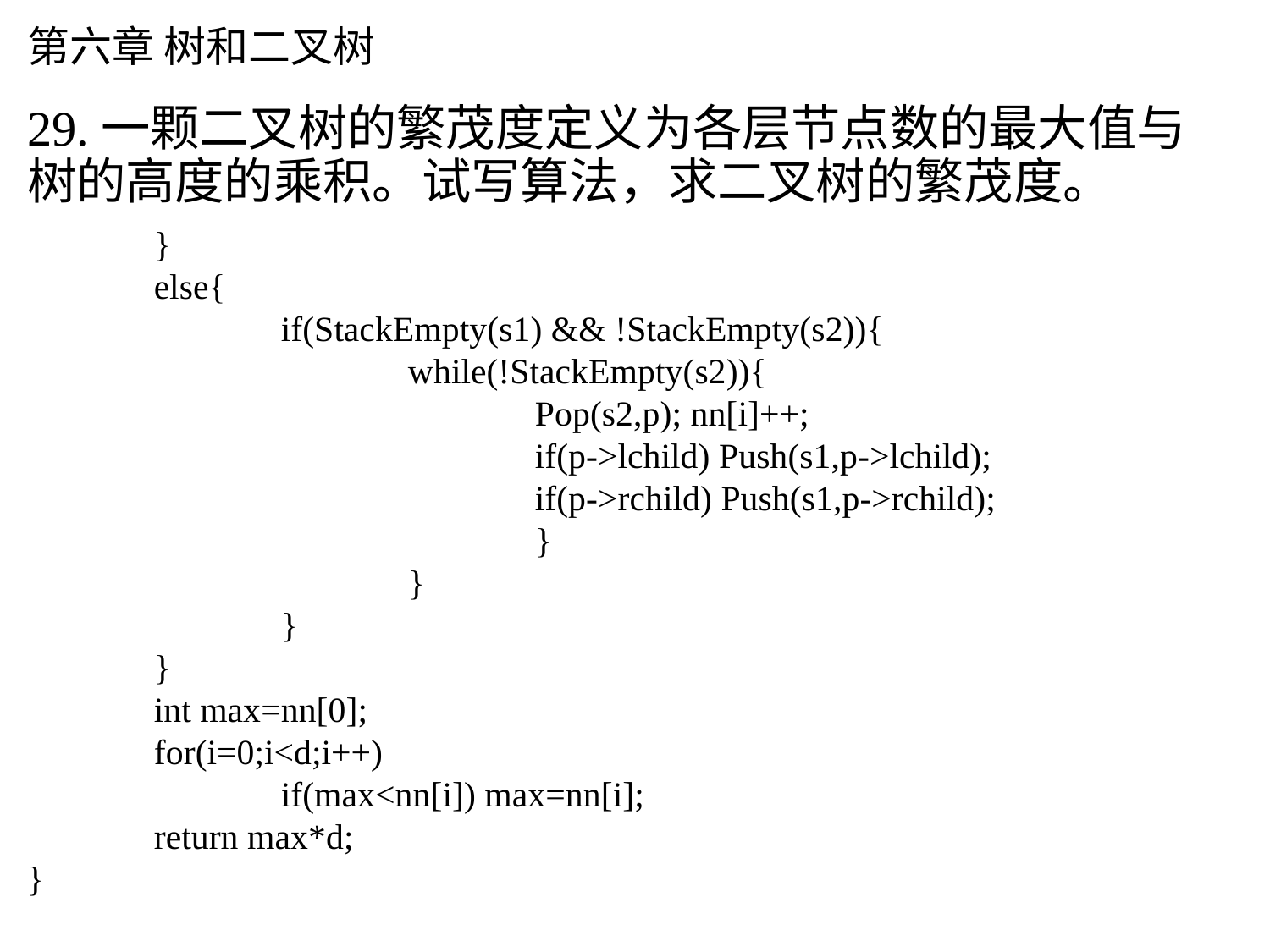

# 第六章 树和二叉树
29.一颗二叉树的繁茂度定义为各层节点数的最大值与树的高度的乘积。试写算法，求二叉树的繁茂度。
	}
	else{
		if(StackEmpty(s1) && !StackEmpty(s2)){
			while(!StackEmpty(s2)){
				Pop(s2,p); nn[i]++;
				if(p->lchild) Push(s1,p->lchild);
				if(p->rchild) Push(s1,p->rchild);
				}
			}
		}
	}
	int max=nn[0];
	for(i=0;i<d;i++)
		if(max<nn[i]) max=nn[i];
	return max*d;
}